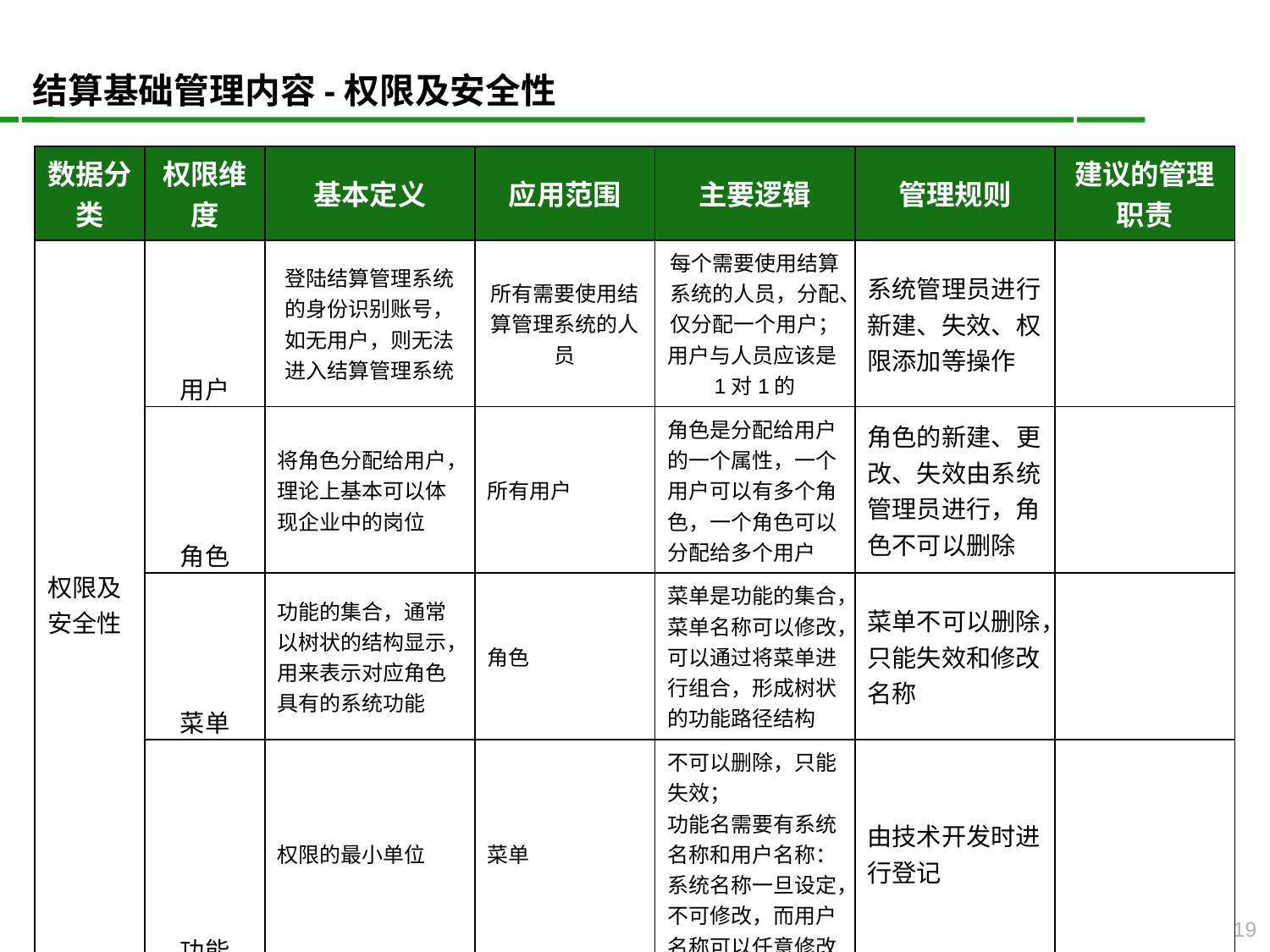

结算基础管理内容-权限及安全性
| 数据分类 | 权限维度 | 基本定义 | 应用范围 | 主要逻辑 | 管理规则 | 建议的管理职责 |
| --- | --- | --- | --- | --- | --- | --- |
| 权限及安全性 | 用户 | 登陆结算管理系统的身份识别账号，如无用户，则无法进入结算管理系统 | 所有需要使用结算管理系统的人员 | 每个需要使用结算系统的人员，分配、仅分配一个用户；用户与人员应该是1对1的 | 系统管理员进行新建、失效、权限添加等操作 |  |
|  | 角色 | 将角色分配给用户，理论上基本可以体现企业中的岗位 | 所有用户 | 角色是分配给用户的一个属性，一个用户可以有多个角色，一个角色可以分配给多个用户 | 角色的新建、更改、失效由系统管理员进行，角色不可以删除 |  |
|  | 菜单 | 功能的集合，通常以树状的结构显示，用来表示对应角色具有的系统功能 | 角色 | 菜单是功能的集合，菜单名称可以修改，可以通过将菜单进行组合，形成树状的功能路径结构 | 菜单不可以删除，只能失效和修改名称 |  |
|  | 功能 | 权限的最小单位 | 菜单 | 不可以删除，只能失效； 功能名需要有系统名称和用户名称：系统名称一旦设定，不可修改，而用户名称可以任意修改 | 由技术开发时进行登记 |  |
19